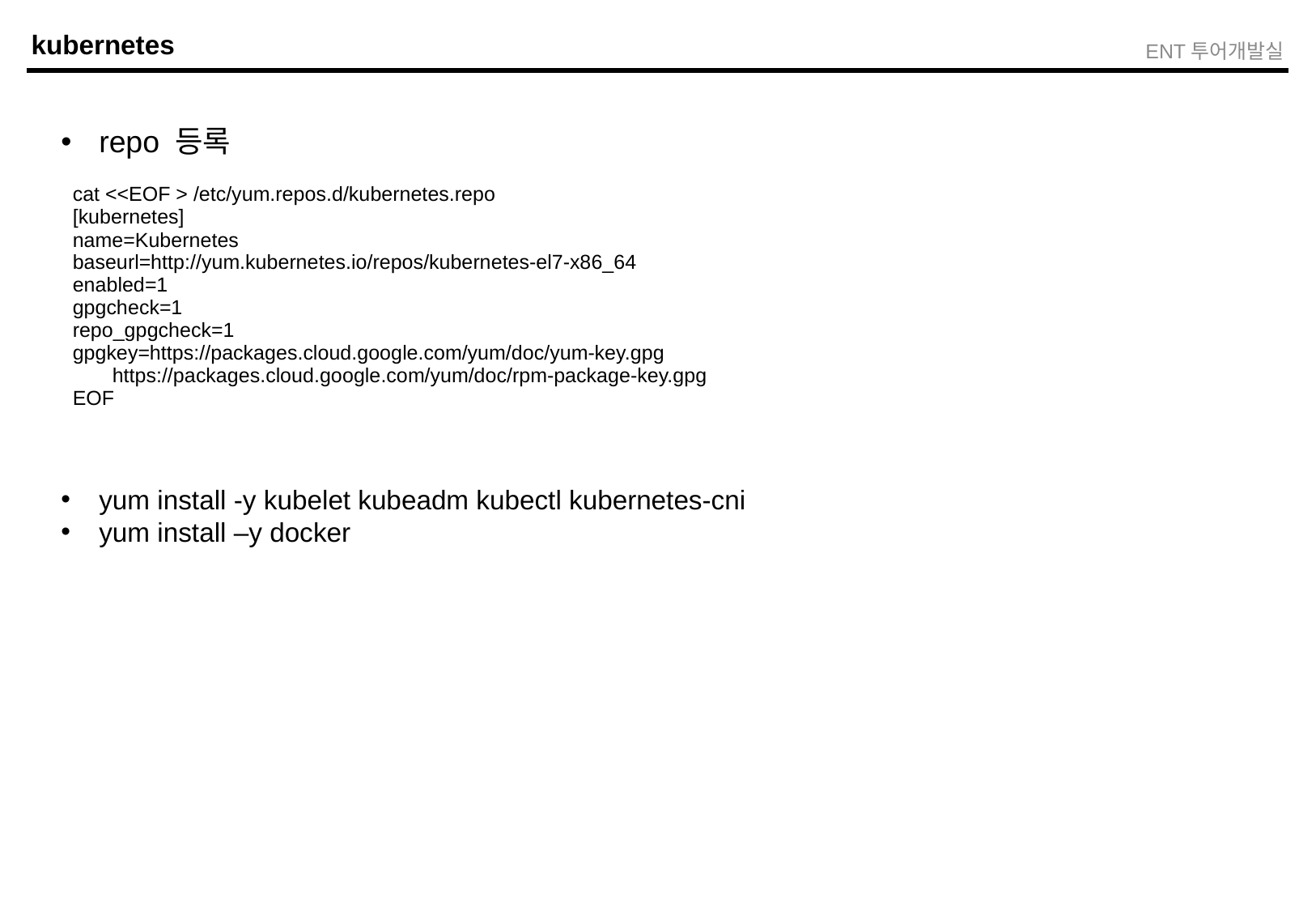

# kubernetes
ENT투어개발실
repo 등록

yum install -y kubelet kubeadm kubectl kubernetes-cni
yum install –y docker

| cat <<EOF > /etc/yum.repos.d/kubernetes.repo [kubernetes] name=Kubernetes baseurl=http://yum.kubernetes.io/repos/kubernetes-el7-x86\_64 enabled=1 gpgcheck=1 repo\_gpgcheck=1 gpgkey=https://packages.cloud.google.com/yum/doc/yum-key.gpg https://packages.cloud.google.com/yum/doc/rpm-package-key.gpg EOF |
| --- |